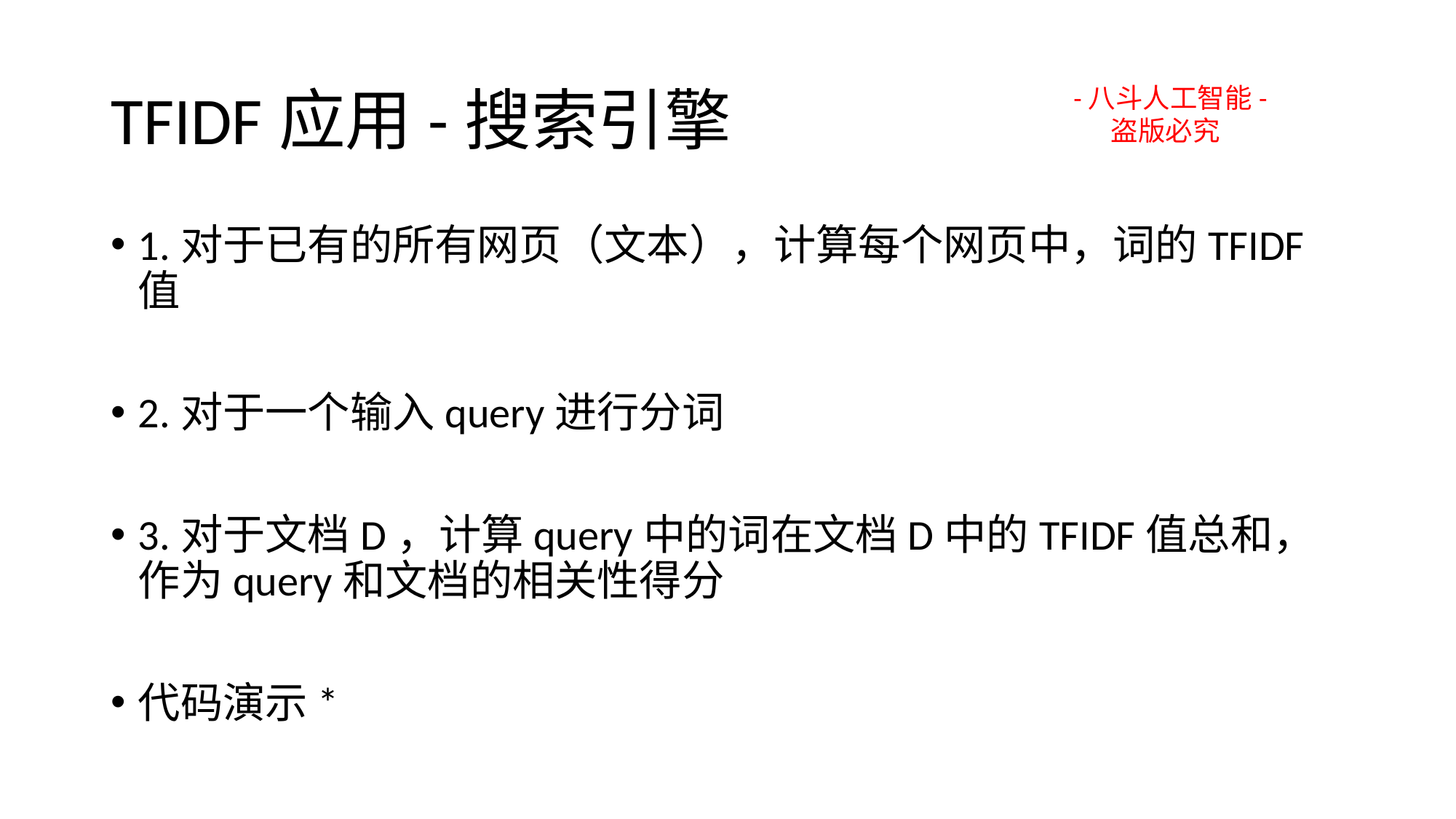

# TFIDF应用-搜索引擎
-八斗人工智能-
     盗版必究
1.对于已有的所有网页（文本），计算每个网页中，词的TFIDF值

2.对于一个输入query进行分词

3.对于文档D，计算query中的词在文档D中的TFIDF值总和，作为query和文档的相关性得分

代码演示*